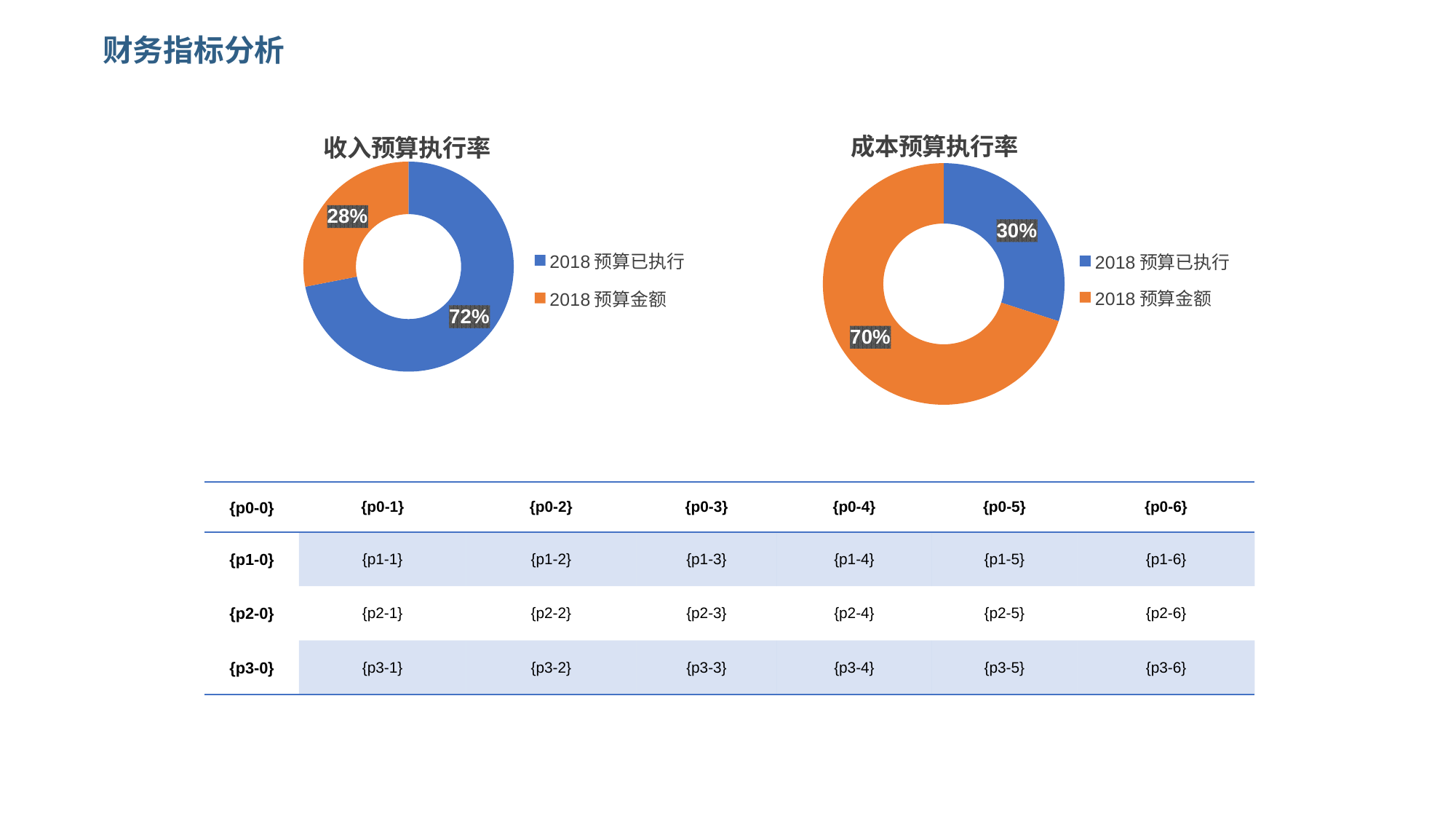

财务指标分析

### Chart: 成本预算执行率

| Category | 成本预算执行率 |
|---|---|
| 2018预算已执行 | 3.0 |
| 2018预算金额 | 7.0 |

### Chart: 收入预算执行率

| Category | 收入预算执行率 |
|---|---|
| 2018预算已执行 | 8.2 |
| 2018预算金额 | 3.2 |
| {p0-0} | {p0-1} | {p0-2} | {p0-3} | {p0-4} | {p0-5} | {p0-6} |
| --- | --- | --- | --- | --- | --- | --- |
| {p1-0} | {p1-1} | {p1-2} | {p1-3} | {p1-4} | {p1-5} | {p1-6} |
| {p2-0} | {p2-1} | {p2-2} | {p2-3} | {p2-4} | {p2-5} | {p2-6} |
| {p3-0} | {p3-1} | {p3-2} | {p3-3} | {p3-4} | {p3-5} | {p3-6} |